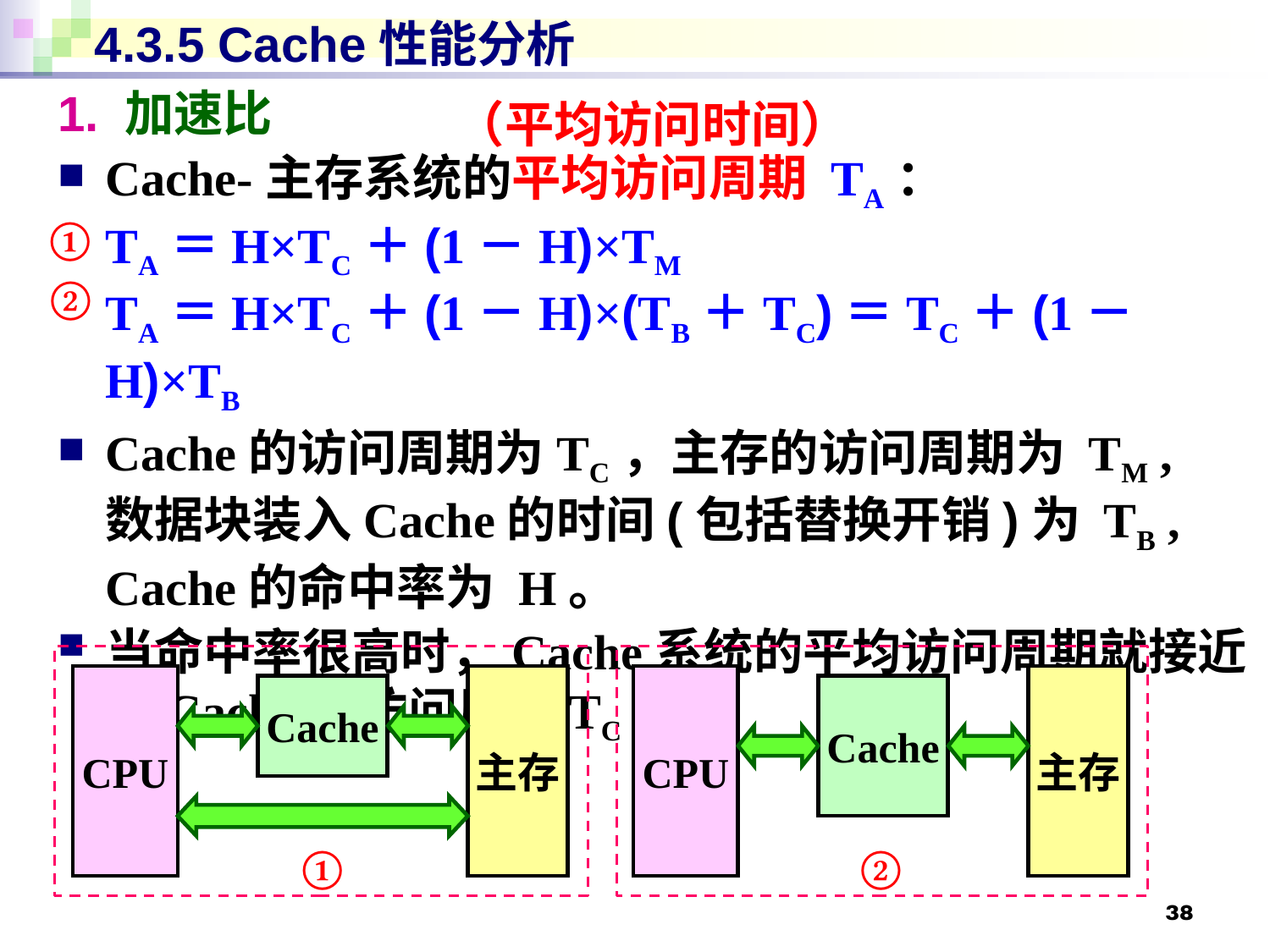

# 4.3.5 Cache性能分析
1. 加速比
Cache-主存系统的平均访问周期 TA：
TA＝H×TC＋(1－H)×TM
TA＝H×TC＋(1－H)×(TB＋TC)＝TC＋(1－H)×TB
Cache的访问周期为TC，主存的访问周期为 TM ,
数据块装入Cache的时间(包括替换开销)为 TB ,
Cache的命中率为 H。
当命中率很高时，Cache系统的平均访问周期就接近于Cache的访问周期TC。
（平均访问时间）
①
②

CPU
主存
Cache

①

CPU
主存
Cache

②
38